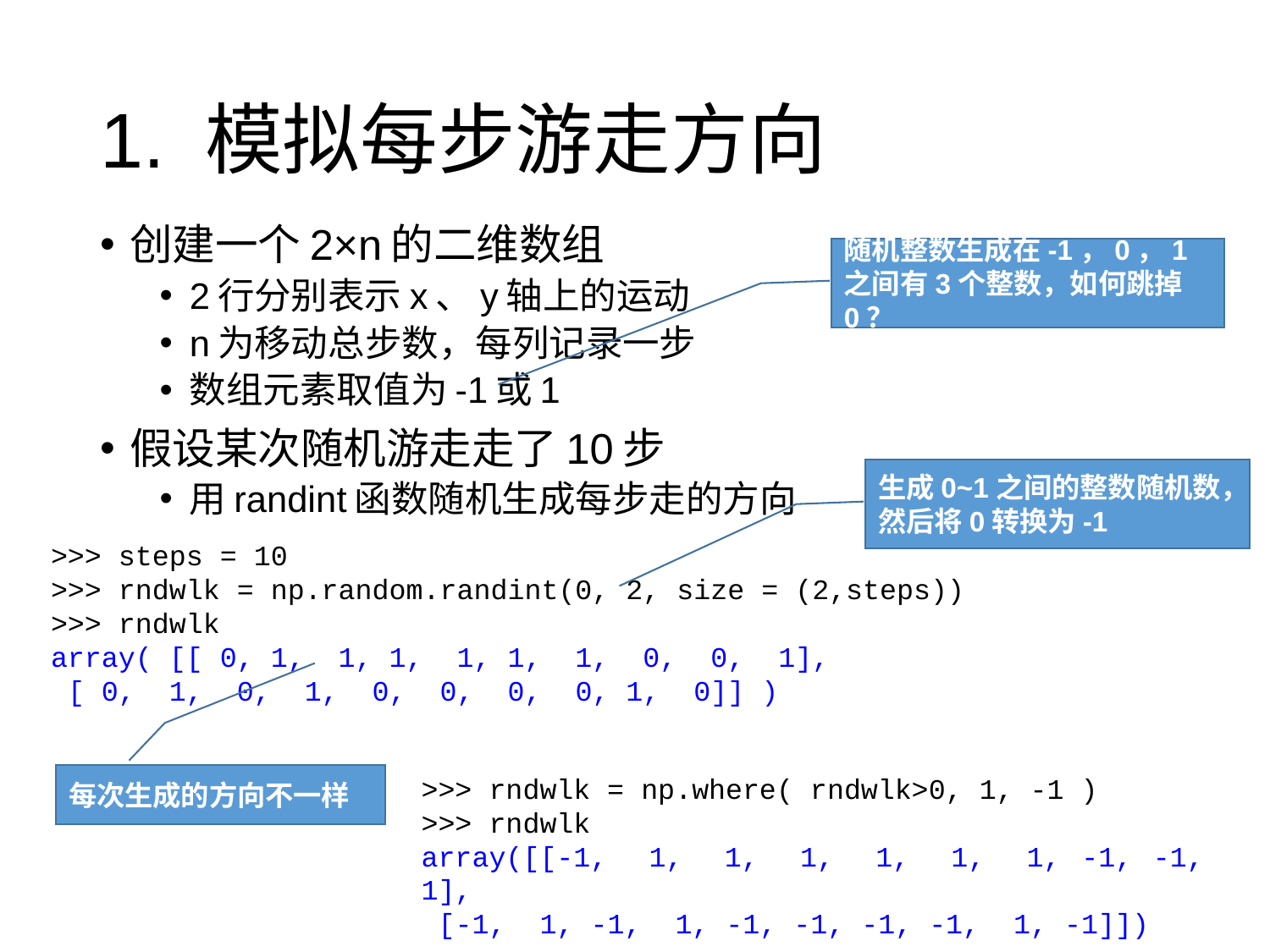

# 1. 模拟每步游走方向
创建一个2×n的二维数组
2行分别表示x、y轴上的运动
n为移动总步数，每列记录一步
数组元素取值为-1或1
假设某次随机游走走了10步
用randint函数随机生成每步走的方向
随机整数生成在-1，0，1之间有3个整数，如何跳掉0？
生成0~1之间的整数随机数，
然后将0转换为-1
>>> steps = 10
>>> rndwlk = np.random.randint(0, 2, size = (2,steps))
>>> rndwlk
array( [[ 0, 1,  1, 1,  1, 1,  1,  0,  0,  1],
 [ 0,  1,  0,  1,  0,  0,  0,  0, 1,  0]] )
每次生成的方向不一样
>>> rndwlk = np.where( rndwlk>0, 1, -1 )
>>> rndwlk
array([[-1,  1,  1,  1,  1,  1,  1, -1, -1,  1],
 [-1,  1, -1,  1, -1, -1, -1, -1,  1, -1]])